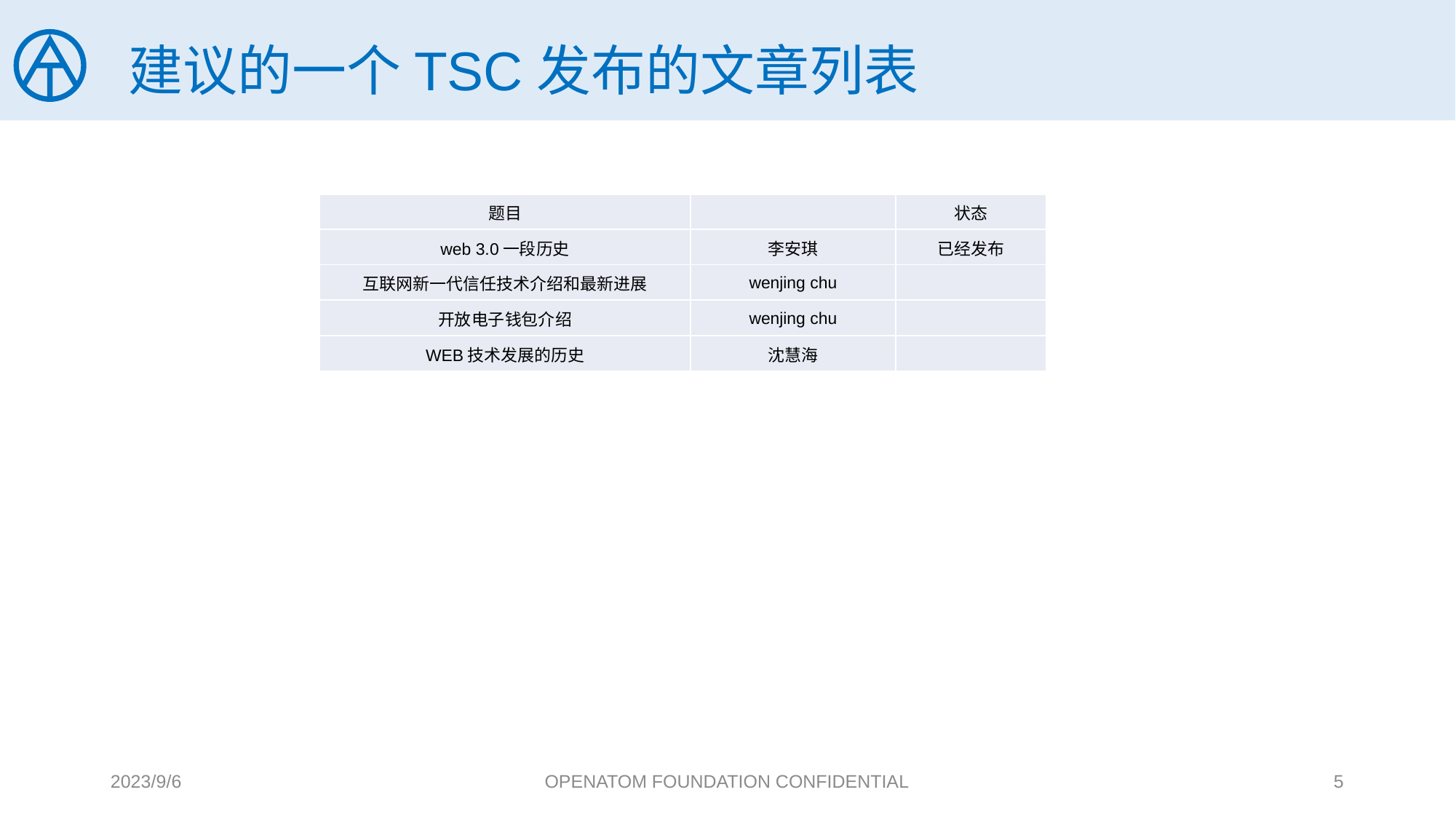

# 建议的一个TSC发布的文章列表
| 题目 |  | 状态 |
| --- | --- | --- |
| web 3.0一段历史 | 李安琪 | 已经发布 |
| 互联网新一代信任技术介绍和最新进展 | wenjing chu |  |
| 开放电子钱包介绍 | wenjing chu |  |
| WEB技术发展的历史 | 沈慧海 |  |